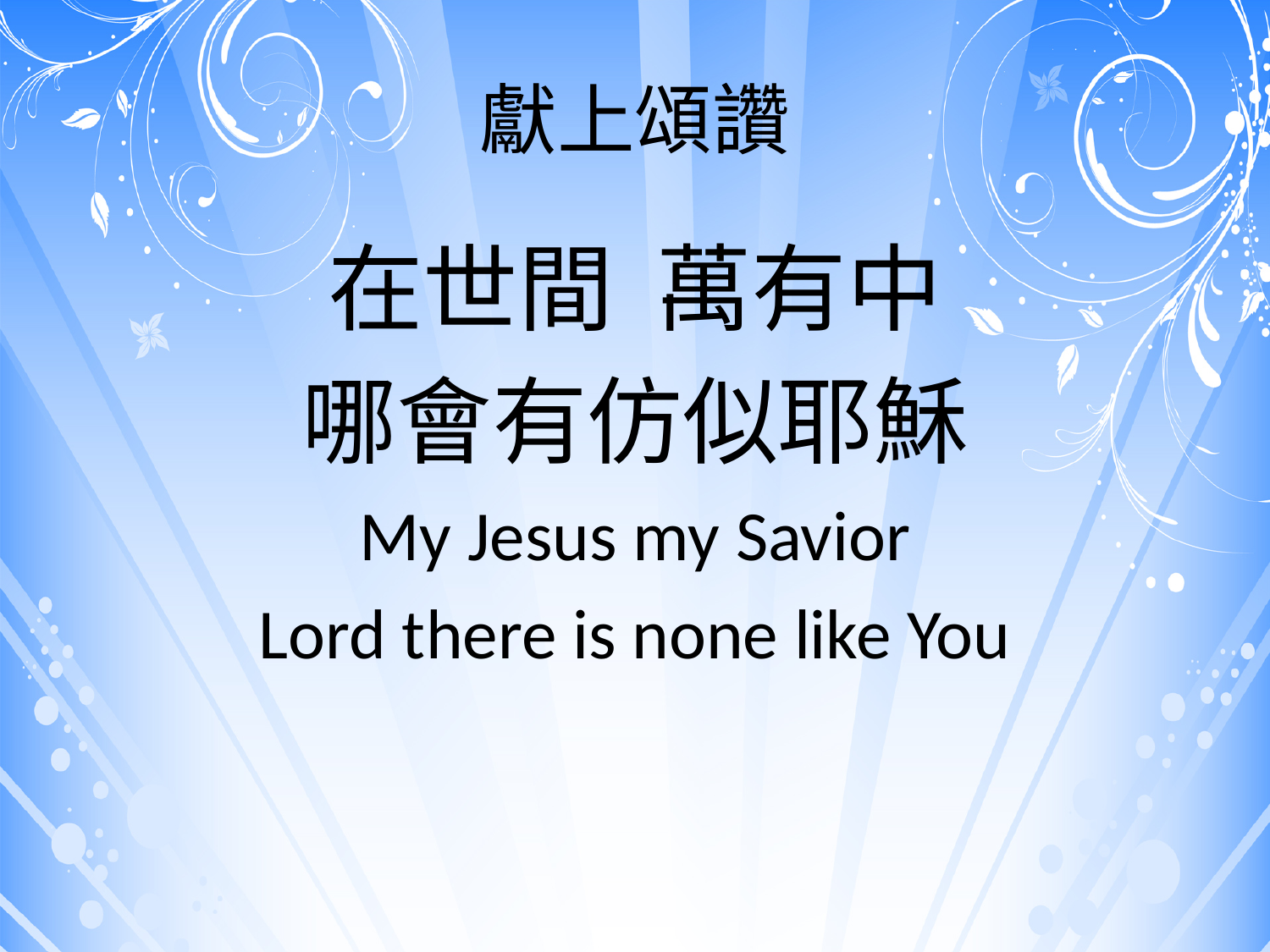

# 獻上頌讚
在世間  萬有中
哪會有仿似耶穌
My Jesus my Savior
Lord there is none like You